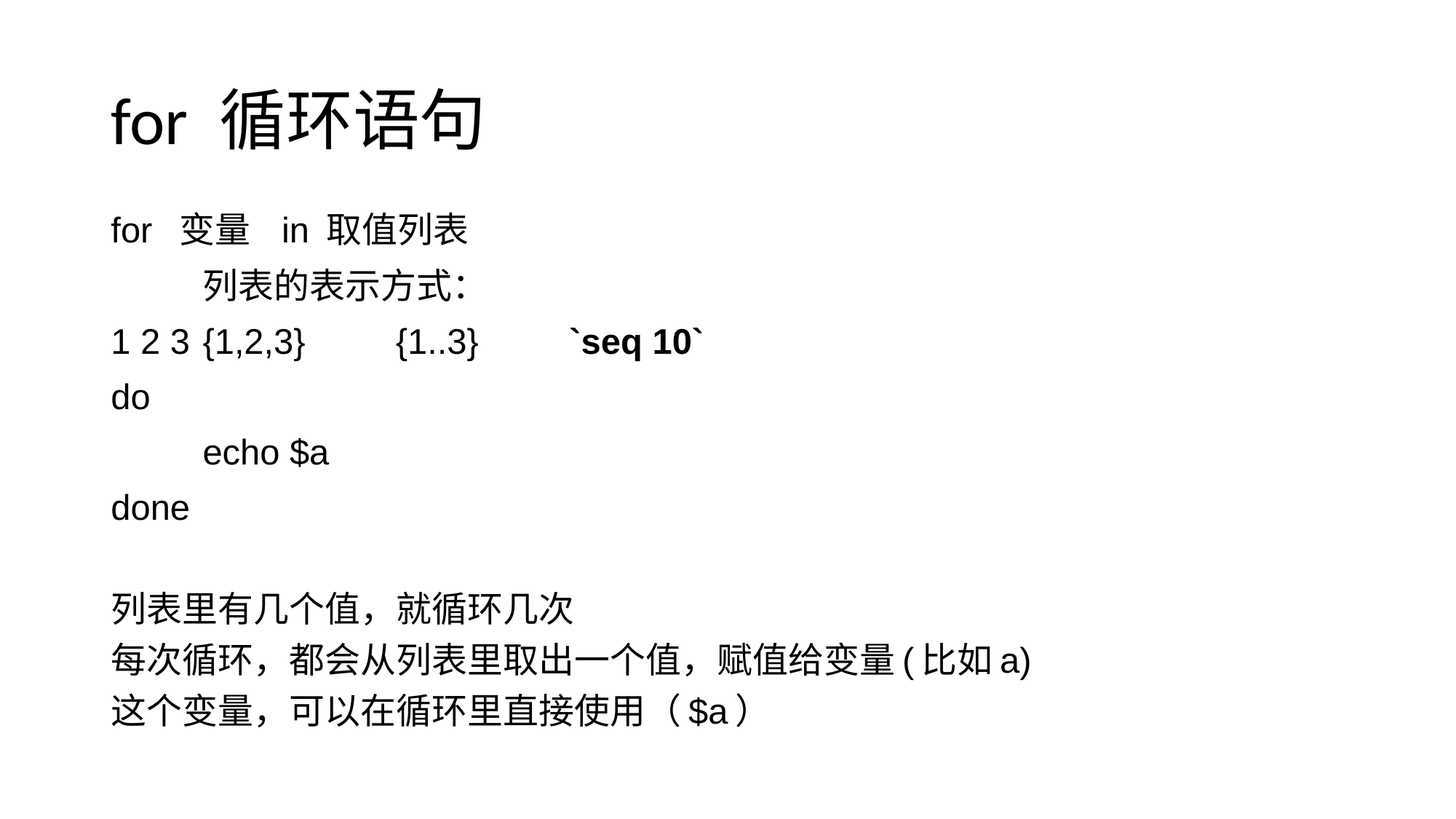

# for 循环语句
for  变量   in 取值列表
	列表的表示方式：
1 2 3 	{1,2,3}	 {1..3}	`seq 10`
do
	echo $a
done

列表里有几个值，就循环几次
每次循环，都会从列表里取出一个值，赋值给变量(比如a)
这个变量，可以在循环里直接使用（$a）